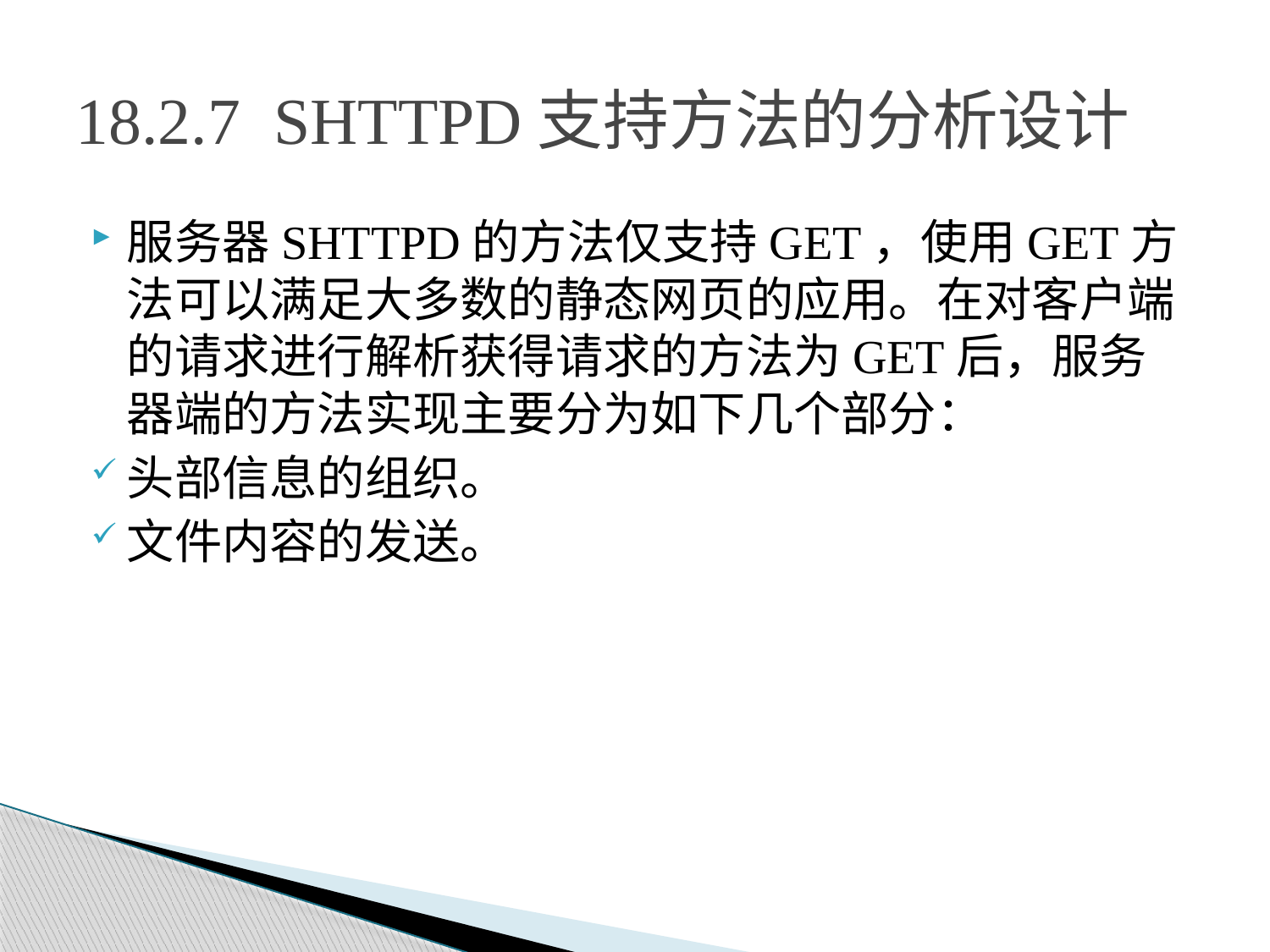

# 18.2.7  SHTTPD支持方法的分析设计
服务器SHTTPD的方法仅支持GET，使用GET方法可以满足大多数的静态网页的应用。在对客户端的请求进行解析获得请求的方法为GET后，服务器端的方法实现主要分为如下几个部分：
头部信息的组织。
文件内容的发送。